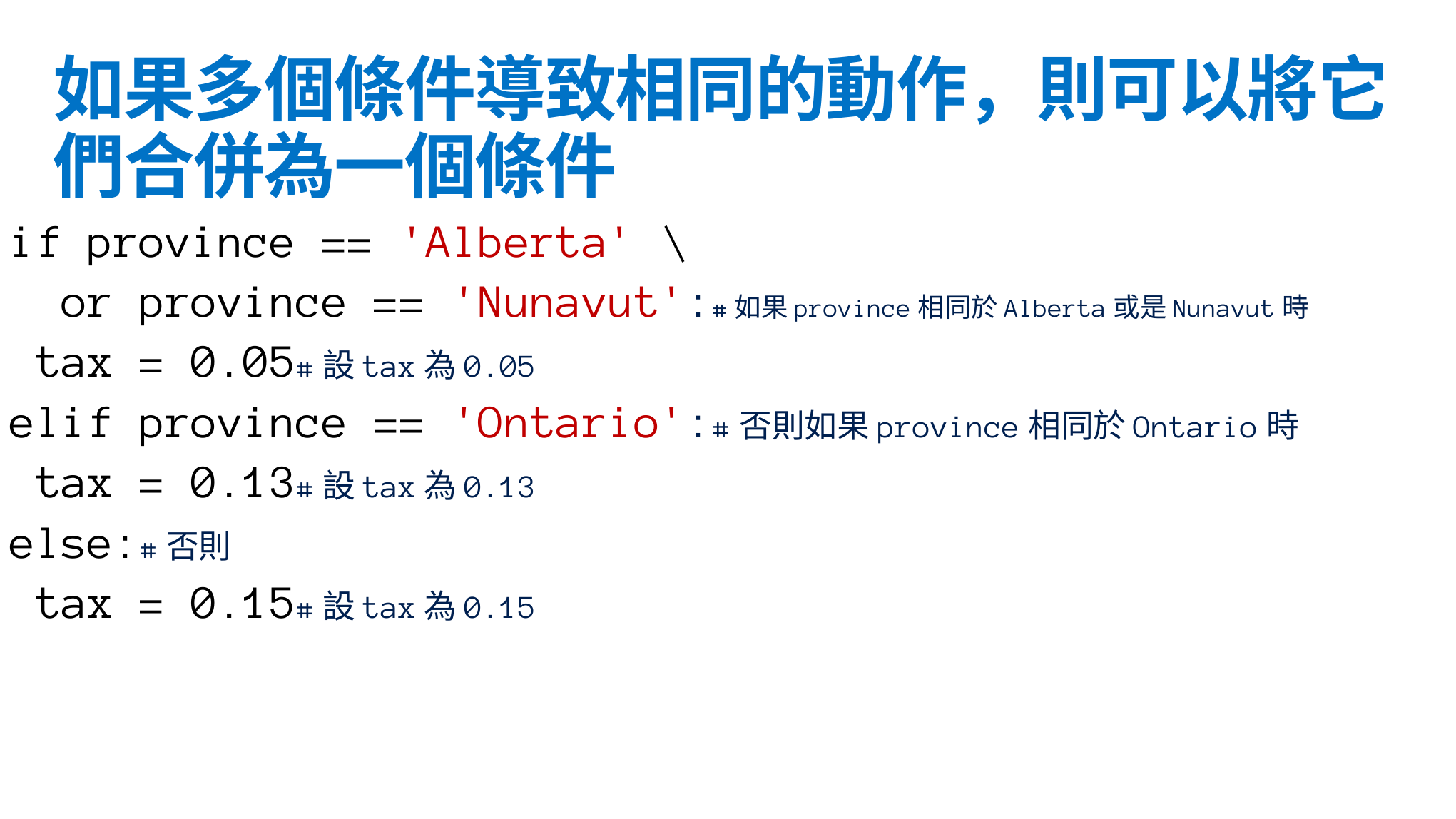

如果多個條件導致相同的動作，則可以將它們合併為一個條件

if province == 'Alberta' \
  or province == 'Nunavut':#如果province相同於Alberta或是Nunavut時
 tax = 0.05#設tax為0.05
elif province == 'Ontario':#否則如果province相同於Ontario時
 tax = 0.13#設tax為0.13
else:#否則
 tax = 0.15#設tax為0.15